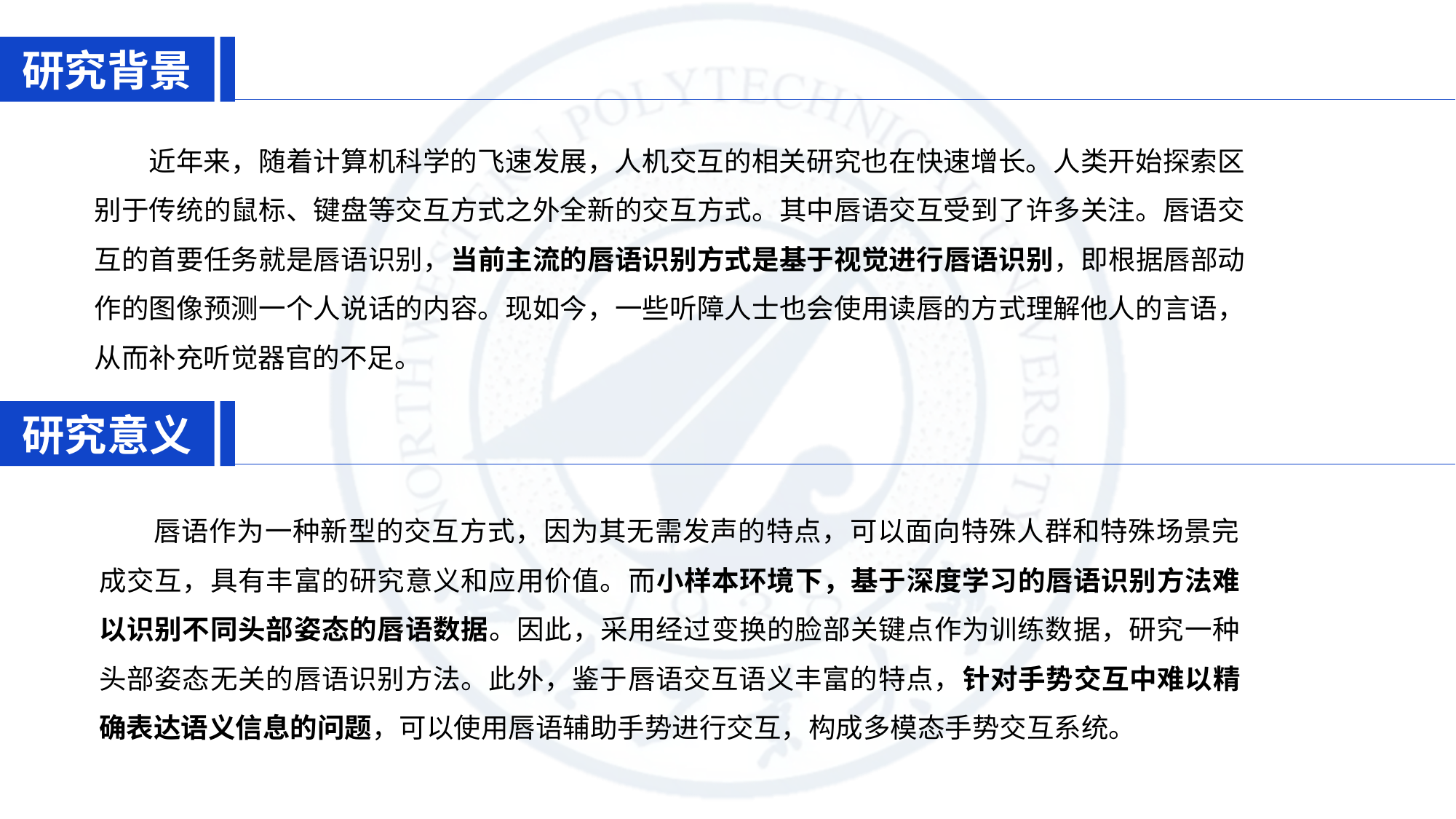

研究背景

近年来，随着计算机科学的飞速发展，人机交互的相关研究也在快速增长。人类开始探索区别于传统的鼠标、键盘等交互方式之外全新的交互方式。其中唇语交互受到了许多关注。唇语交互的首要任务就是唇语识别，当前主流的唇语识别方式是基于视觉进行唇语识别，即根据唇部动作的图像预测一个人说话的内容。现如今，一些听障人士也会使用读唇的方式理解他人的言语，从而补充听觉器官的不足。
研究意义

唇语作为一种新型的交互方式，因为其无需发声的特点，可以面向特殊人群和特殊场景完成交互，具有丰富的研究意义和应用价值。而小样本环境下，基于深度学习的唇语识别方法难以识别不同头部姿态的唇语数据。因此，采用经过变换的脸部关键点作为训练数据，研究一种头部姿态无关的唇语识别方法。此外，鉴于唇语交互语义丰富的特点，针对手势交互中难以精确表达语义信息的问题，可以使用唇语辅助手势进行交互，构成多模态手势交互系统。